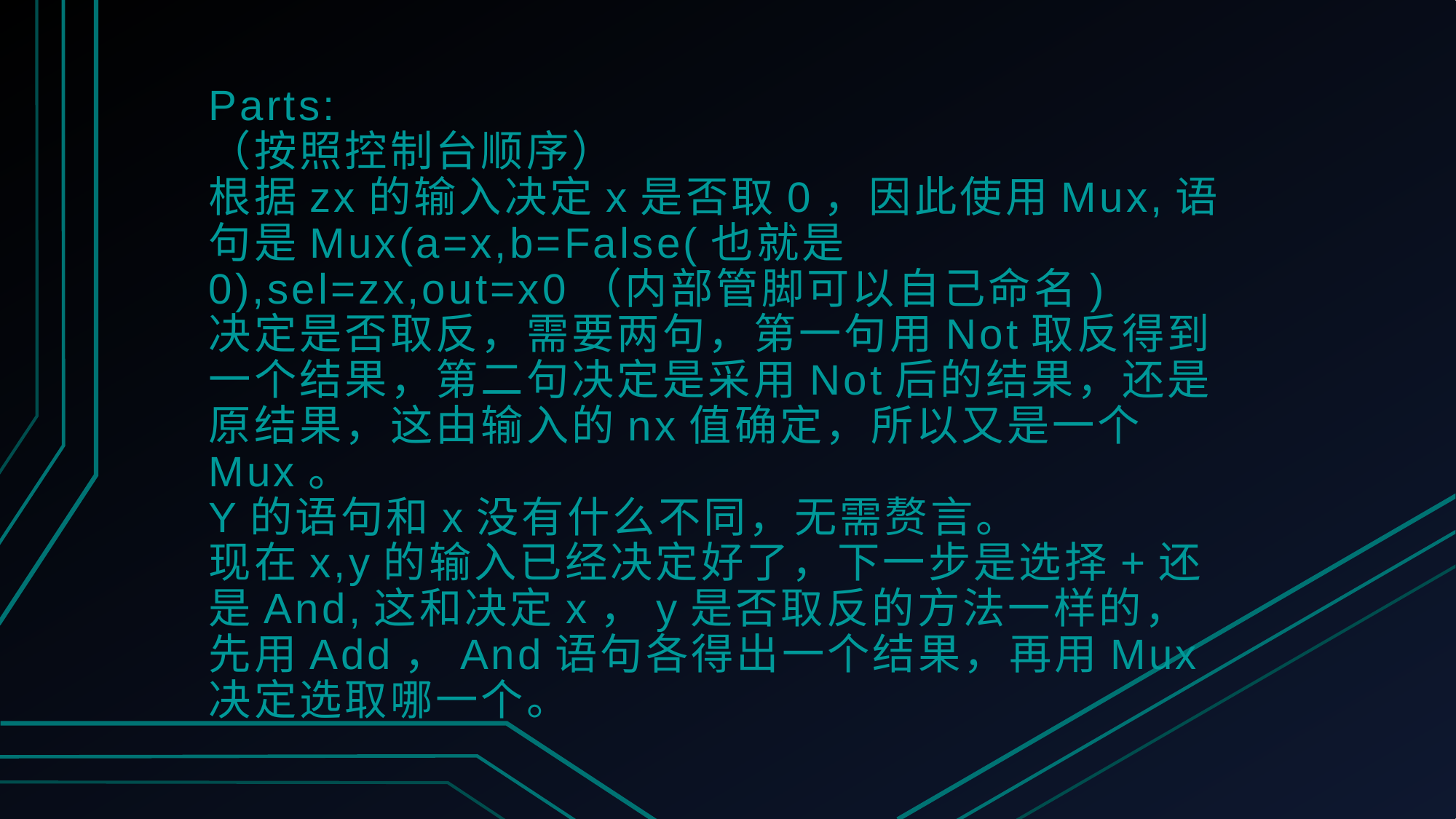

Parts:
（按照控制台顺序）
根据zx的输入决定x是否取0，因此使用Mux,语句是Mux(a=x,b=False(也就是0),sel=zx,out=x0（内部管脚可以自己命名)
决定是否取反，需要两句，第一句用Not取反得到一个结果，第二句决定是采用Not后的结果，还是原结果，这由输入的nx值确定，所以又是一个Mux。
Y的语句和x没有什么不同，无需赘言。
现在x,y的输入已经决定好了，下一步是选择+还是And,这和决定x，y是否取反的方法一样的，先用Add，And语句各得出一个结果，再用Mux决定选取哪一个。